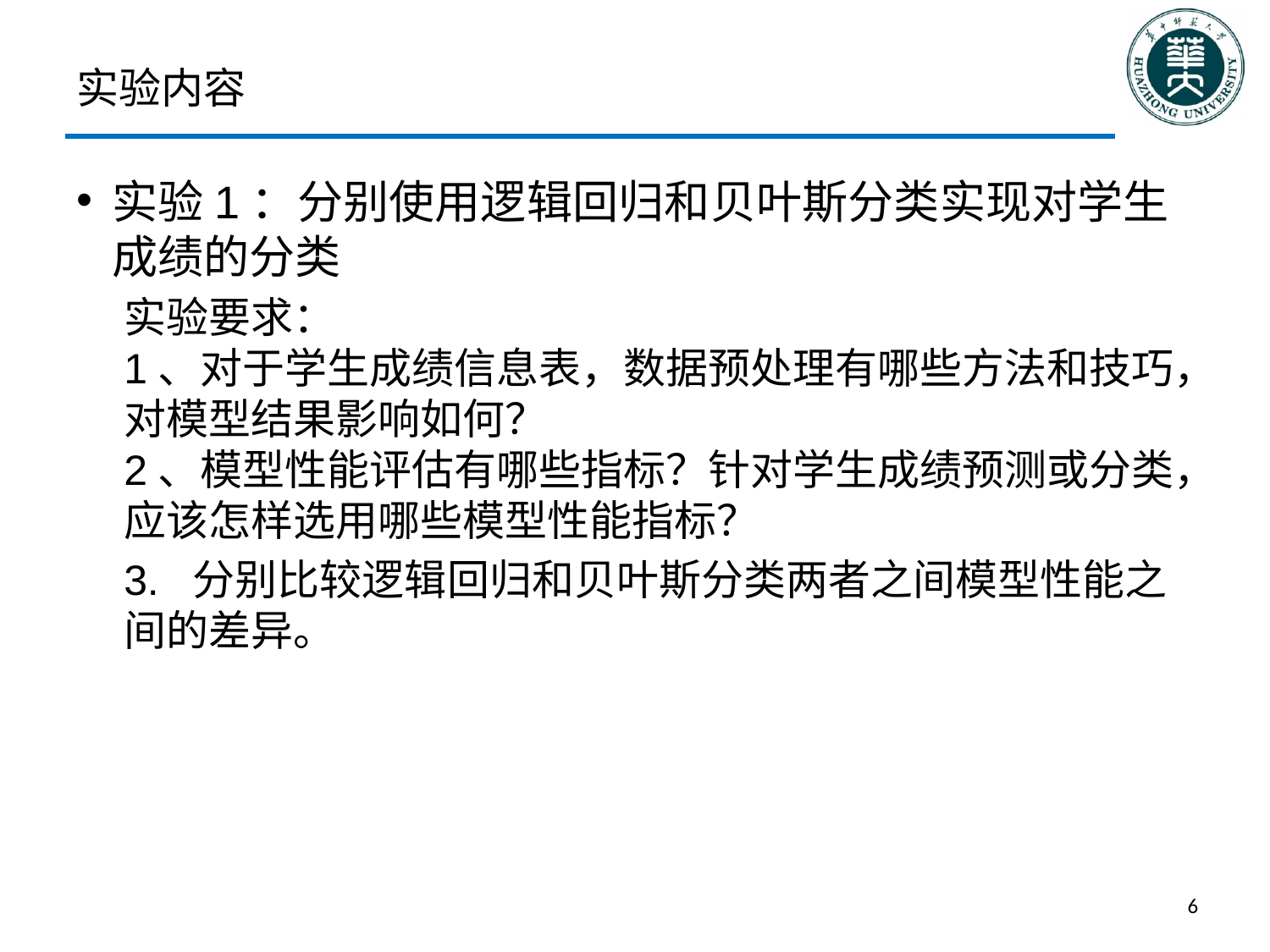

# 实验内容
实验1：分别使用逻辑回归和贝叶斯分类实现对学生成绩的分类
实验要求：
1、对于学生成绩信息表，数据预处理有哪些方法和技巧，对模型结果影响如何？
2、模型性能评估有哪些指标？针对学生成绩预测或分类，应该怎样选用哪些模型性能指标？
3.  分别比较逻辑回归和贝叶斯分类两者之间模型性能之间的差异。

6